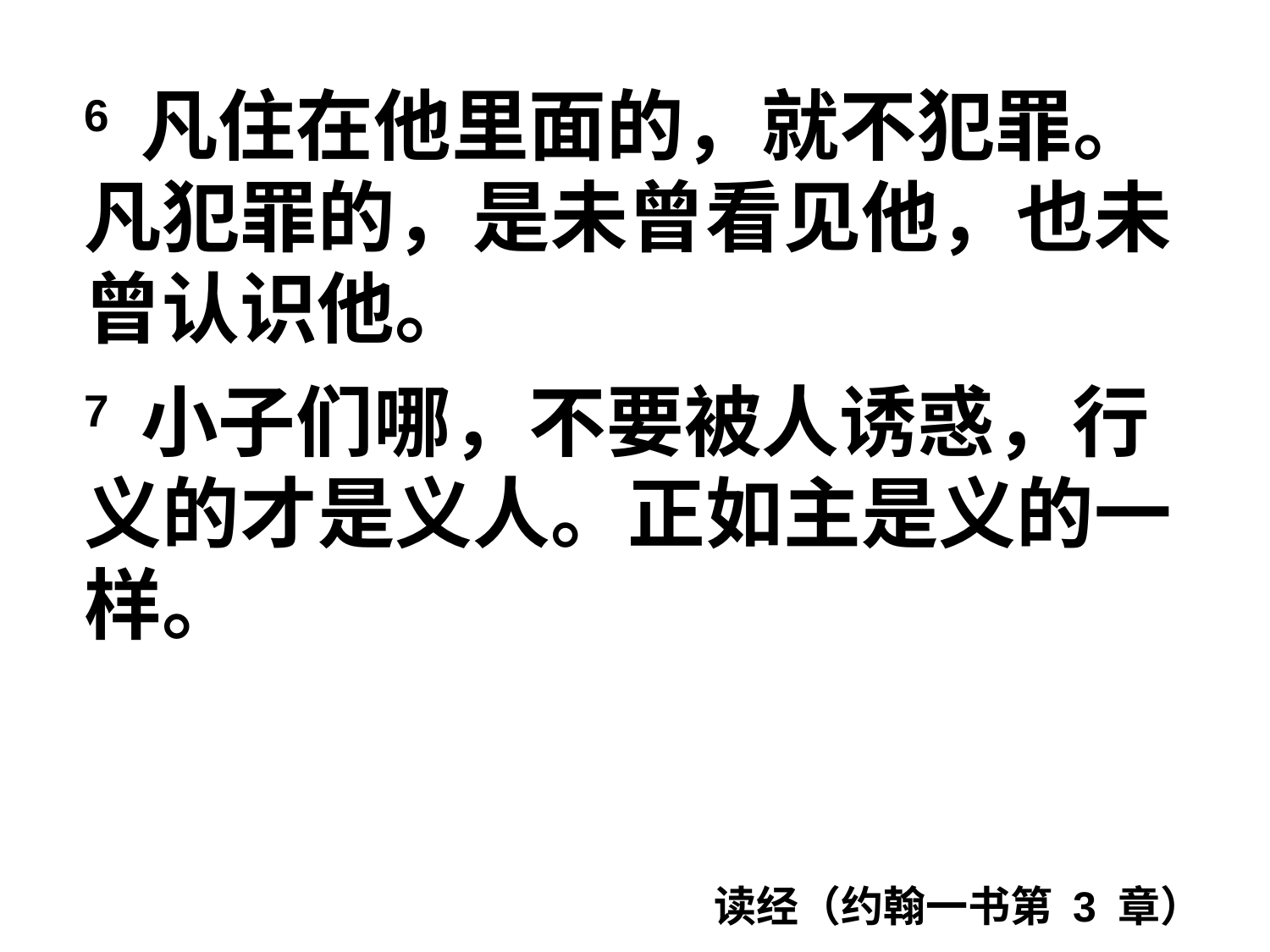

6 凡住在他里面的，就不犯罪。凡犯罪的，是未曾看见他，也未曾认识他。
7 小子们哪，不要被人诱惑，行义的才是义人。正如主是义的一样。
读经（约翰一书第 3 章）